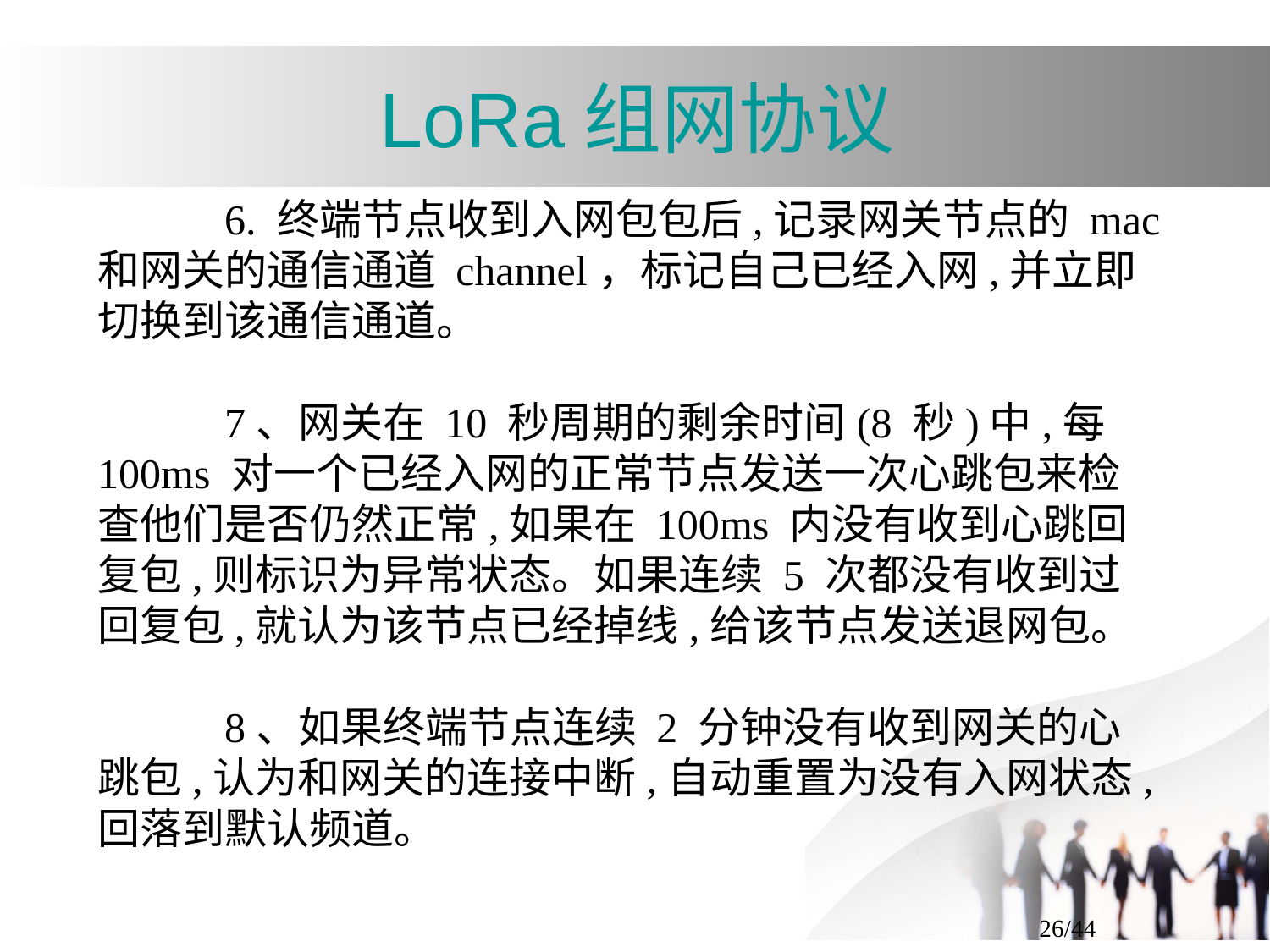

LoRa组网协议
	6. 终端节点收到入网包包后,记录网关节点的 mac 和网关的通信通道 channel，标记自己已经入网,并立即切换到该通信通道。

	7、网关在 10 秒周期的剩余时间(8 秒)中,每 100ms 对一个已经入网的正常节点发送一次心跳包来检查他们是否仍然正常,如果在 100ms 内没有收到心跳回复包,则标识为异常状态。如果连续 5 次都没有收到过回复包,就认为该节点已经掉线,给该节点发送退网包。

	8、如果终端节点连续 2 分钟没有收到网关的心跳包,认为和网关的连接中断,自动重置为没有入网状态,回落到默认频道。
26/44